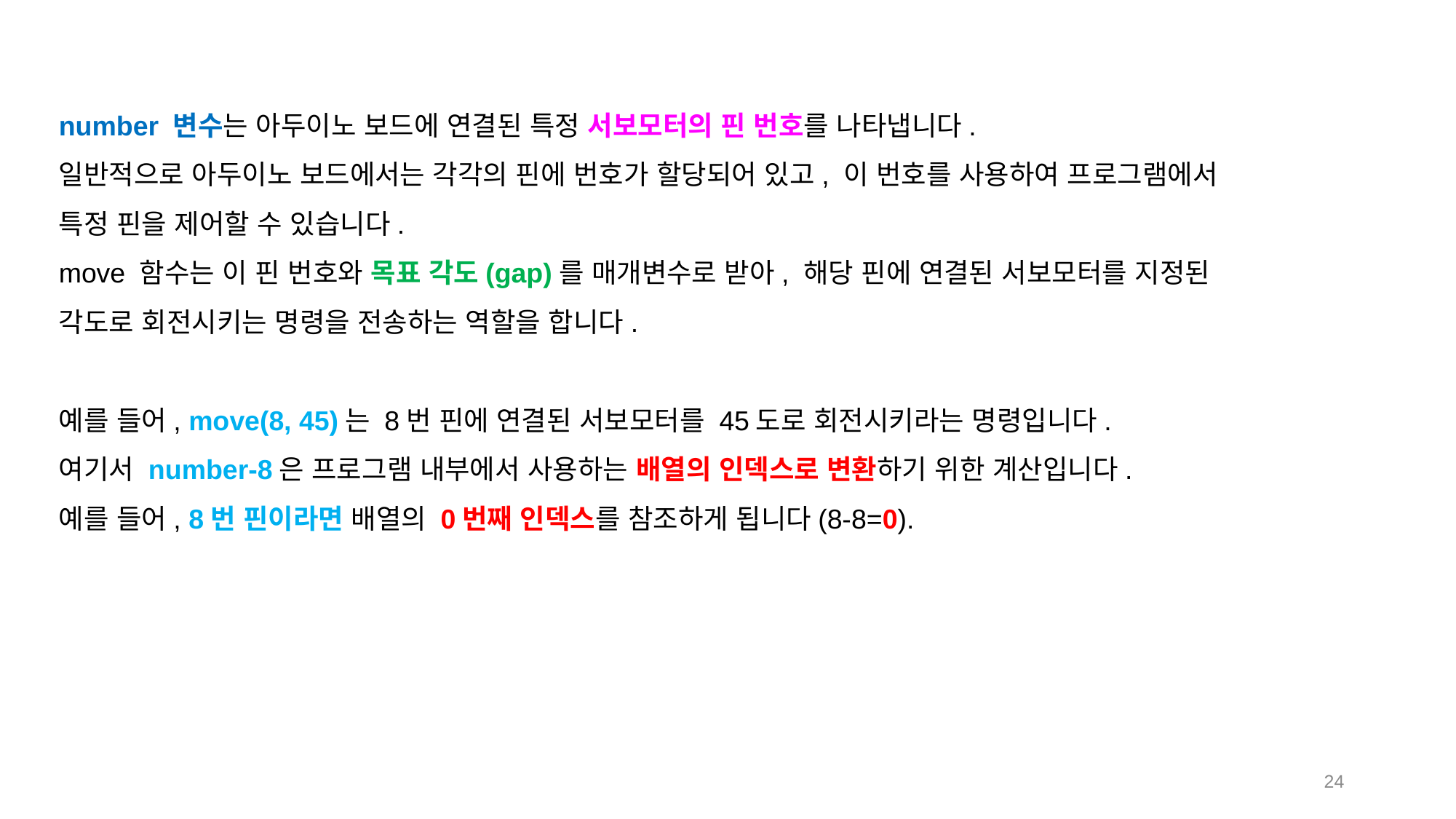

number 변수는 아두이노 보드에 연결된 특정 서보모터의 핀 번호를 나타냅니다.
일반적으로 아두이노 보드에서는 각각의 핀에 번호가 할당되어 있고, 이 번호를 사용하여 프로그램에서 특정 핀을 제어할 수 있습니다.
move 함수는 이 핀 번호와 목표 각도(gap)를 매개변수로 받아, 해당 핀에 연결된 서보모터를 지정된 각도로 회전시키는 명령을 전송하는 역할을 합니다.

예를 들어, move(8, 45)는 8번 핀에 연결된 서보모터를 45도로 회전시키라는 명령입니다.
여기서 number-8은 프로그램 내부에서 사용하는 배열의 인덱스로 변환하기 위한 계산입니다.
예를 들어, 8번 핀이라면 배열의 0번째 인덱스를 참조하게 됩니다(8-8=0).
24